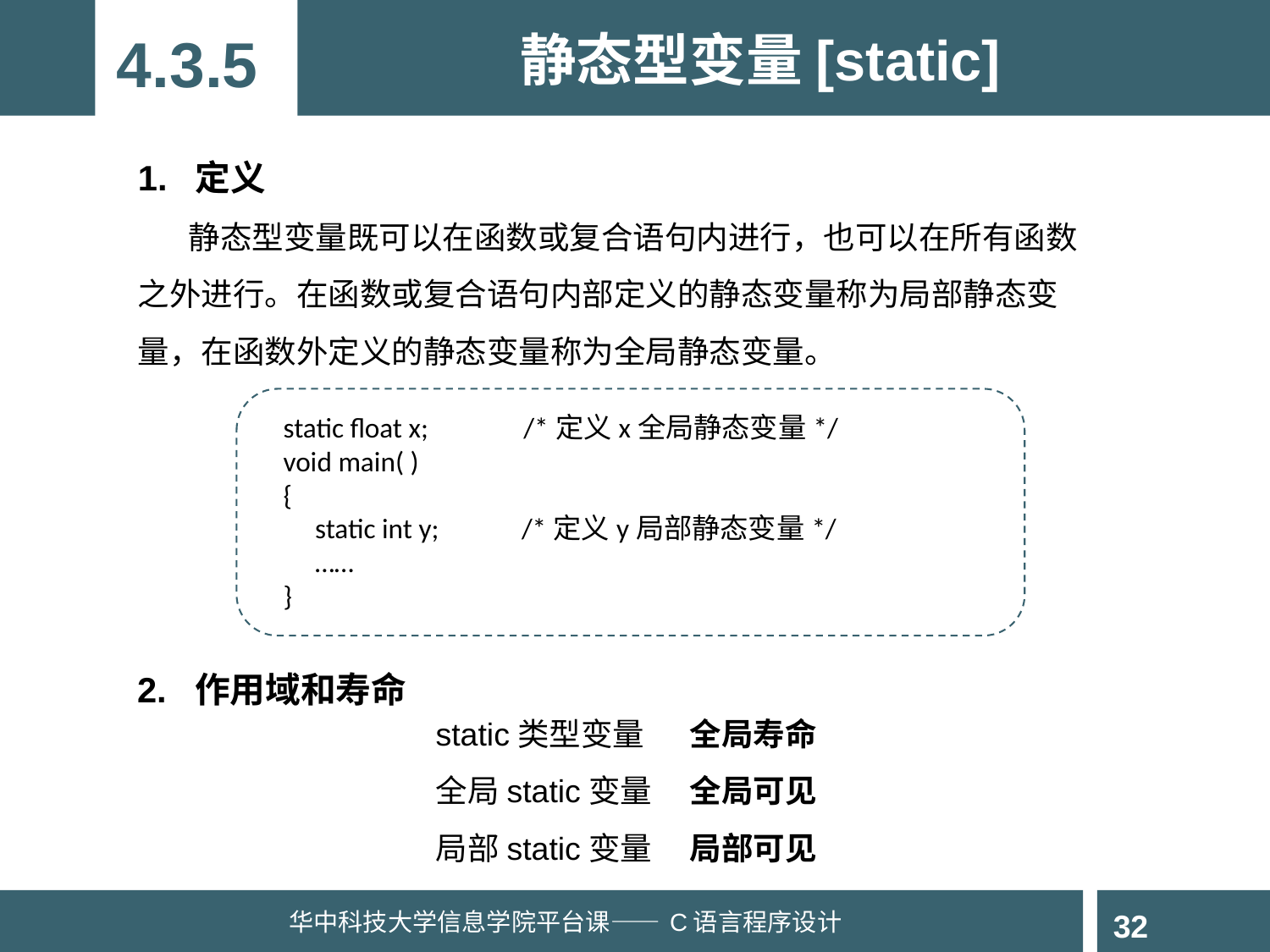

4.3.5
静态型变量[static]
1.  定义
      静态型变量既可以在函数或复合语句内进行，也可以在所有函数之外进行。在函数或复合语句内部定义的静态变量称为局部静态变量，在函数外定义的静态变量称为全局静态变量。

static float x;               /*定义x全局静态变量*/
void main( )
{
     static int y;             /*定义y局部静态变量*/
     ……
}
2.  作用域和寿命
static类型变量 	全局寿命
全局static变量 	全局可见
局部static变量 	局部可见